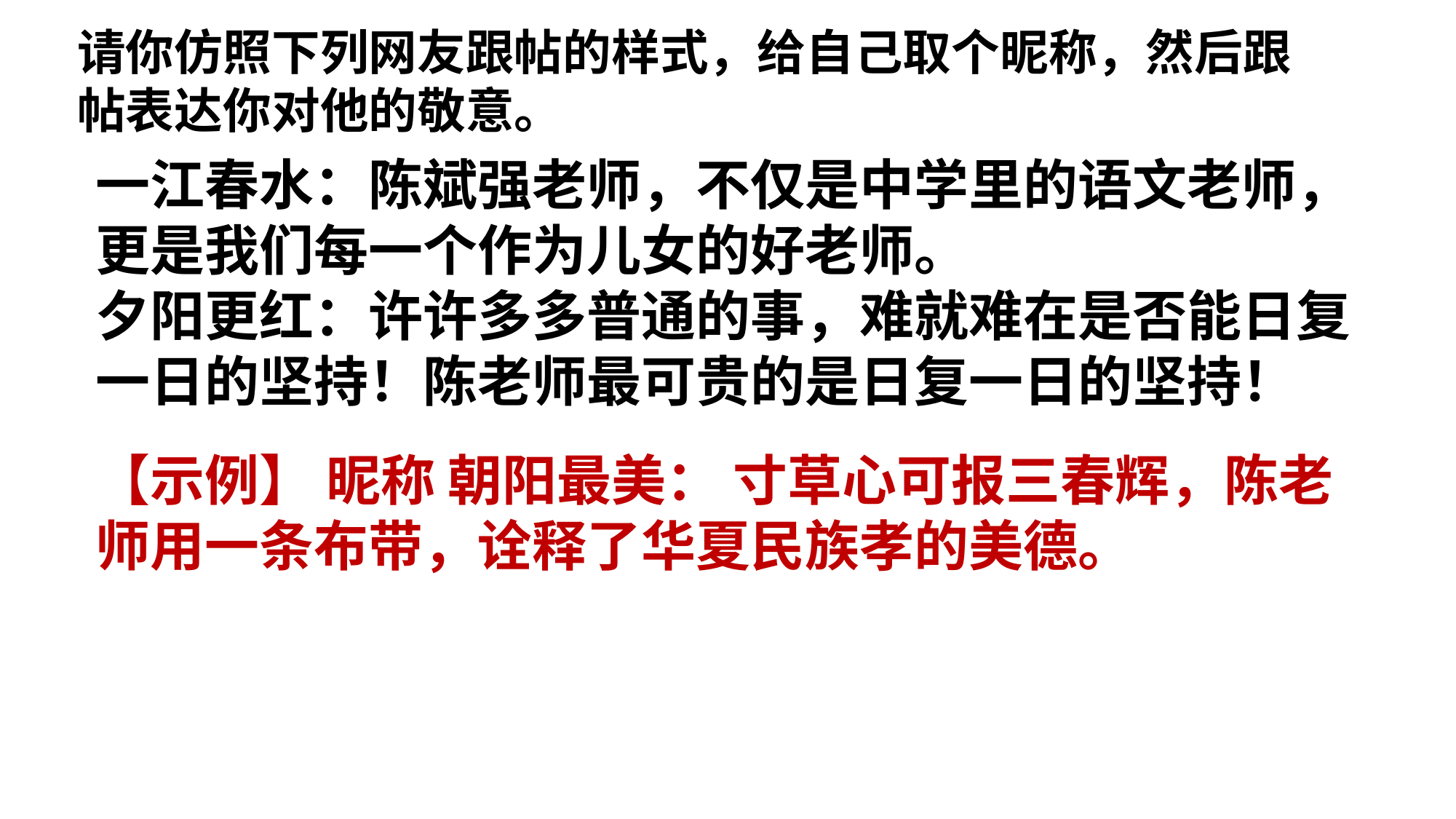

请你仿照下列网友跟帖的样式，给自己取个昵称，然后跟帖表达你对他的敬意。
一江春水：陈斌强老师，不仅是中学里的语文老师，更是我们每一个作为儿女的好老师。
夕阳更红：许许多多普通的事，难就难在是否能日复一日的坚持！陈老师最可贵的是日复一日的坚持！

【示例】 昵称 朝阳最美： 寸草心可报三春辉，陈老师用一条布带，诠释了华夏民族孝的美德。